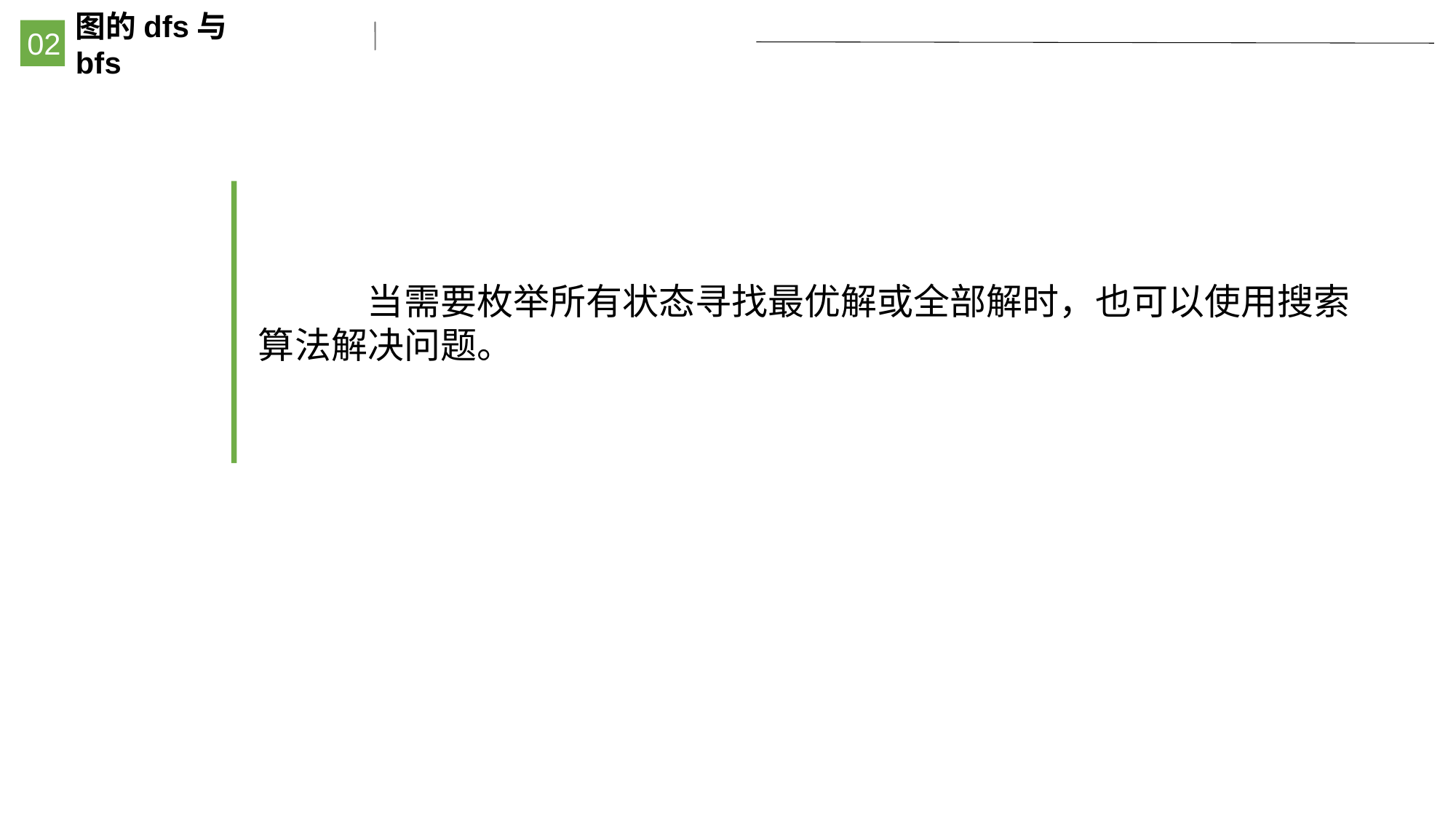

02
图的dfs与bfs

	当需要枚举所有状态寻找最优解或全部解时，也可以使用搜索算法解决问题。